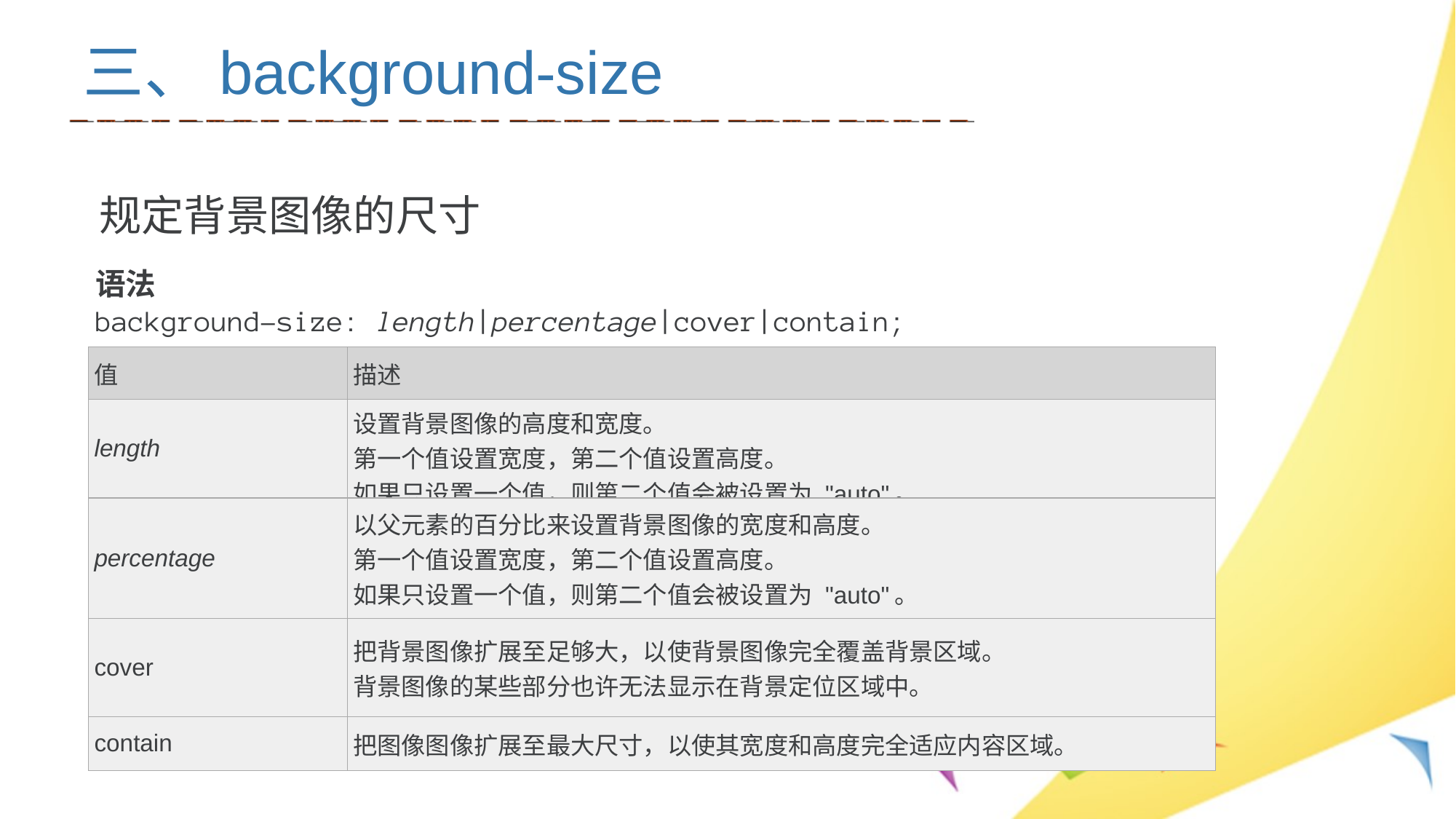

# 三、background-size
规定背景图像的尺寸
语法
background-size: length|percentage|cover|contain;
| 值 | 描述 |
| --- | --- |
| length | 设置背景图像的高度和宽度。 第一个值设置宽度，第二个值设置高度。 如果只设置一个值，则第二个值会被设置为 "auto"。 |
| percentage | 以父元素的百分比来设置背景图像的宽度和高度。 第一个值设置宽度，第二个值设置高度。 如果只设置一个值，则第二个值会被设置为 "auto"。 |
| cover | 把背景图像扩展至足够大，以使背景图像完全覆盖背景区域。 背景图像的某些部分也许无法显示在背景定位区域中。 |
| contain | 把图像图像扩展至最大尺寸，以使其宽度和高度完全适应内容区域。 |